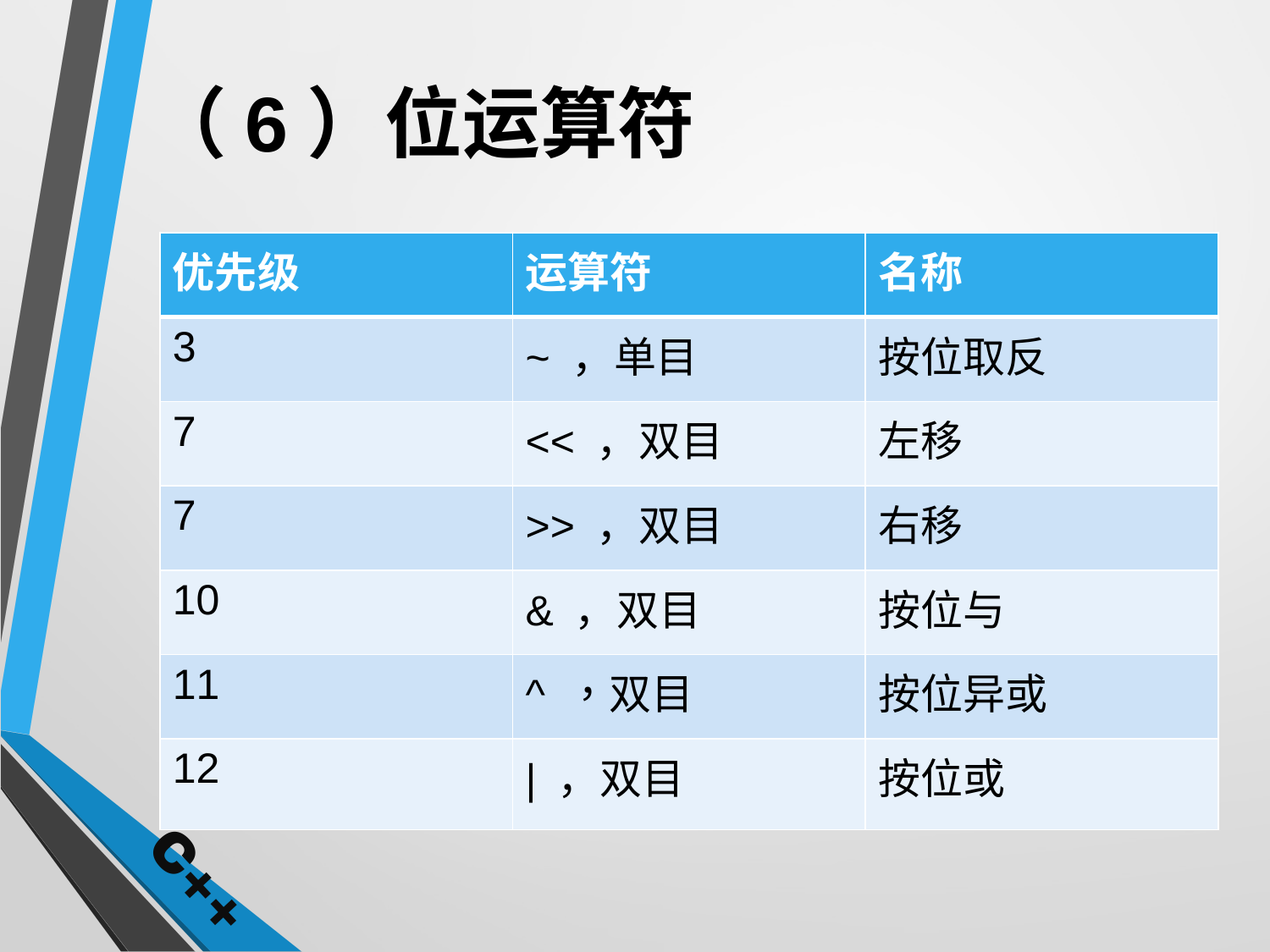

# （6）位运算符
| 优先级 | 运算符 | 名称 |
| --- | --- | --- |
| 3 | ~ ，单目 | 按位取反 |
| 7 | << ，双目 | 左移 |
| 7 | >> ，双目 | 右移 |
| 10 | & ，双目 | 按位与 |
| 11 | ^ ，双目 | 按位异或 |
| 12 | | ，双目 | 按位或 |